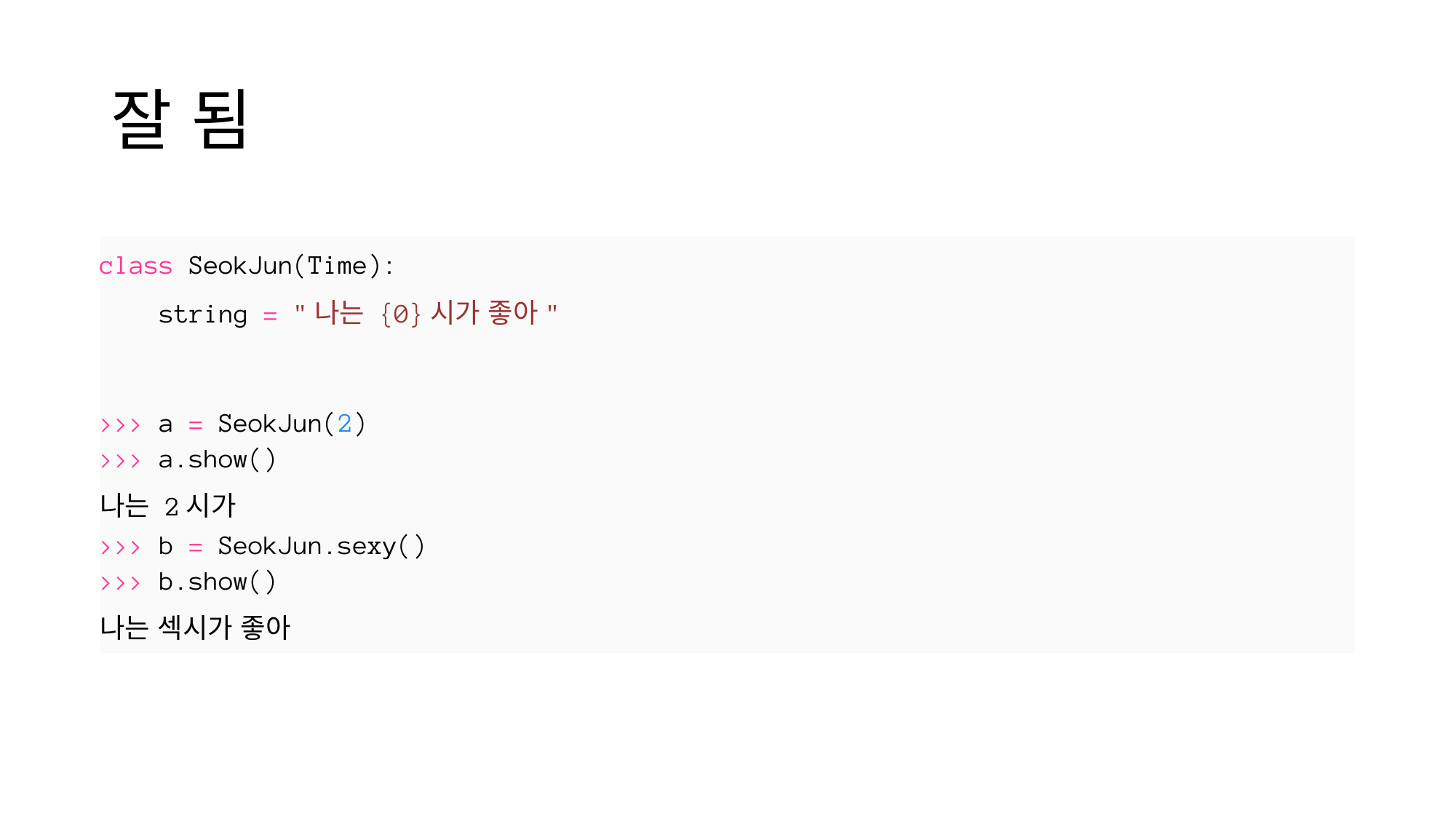

# 잘 됨
| class SeokJun(Time):     string = "나는 {0}시가 좋아"     >>> a = SeokJun(2) >>> a.show() 나는 2시가  >>> b = SeokJun.sexy() >>> b.show() 나는 섹시가 좋아 |
| --- |